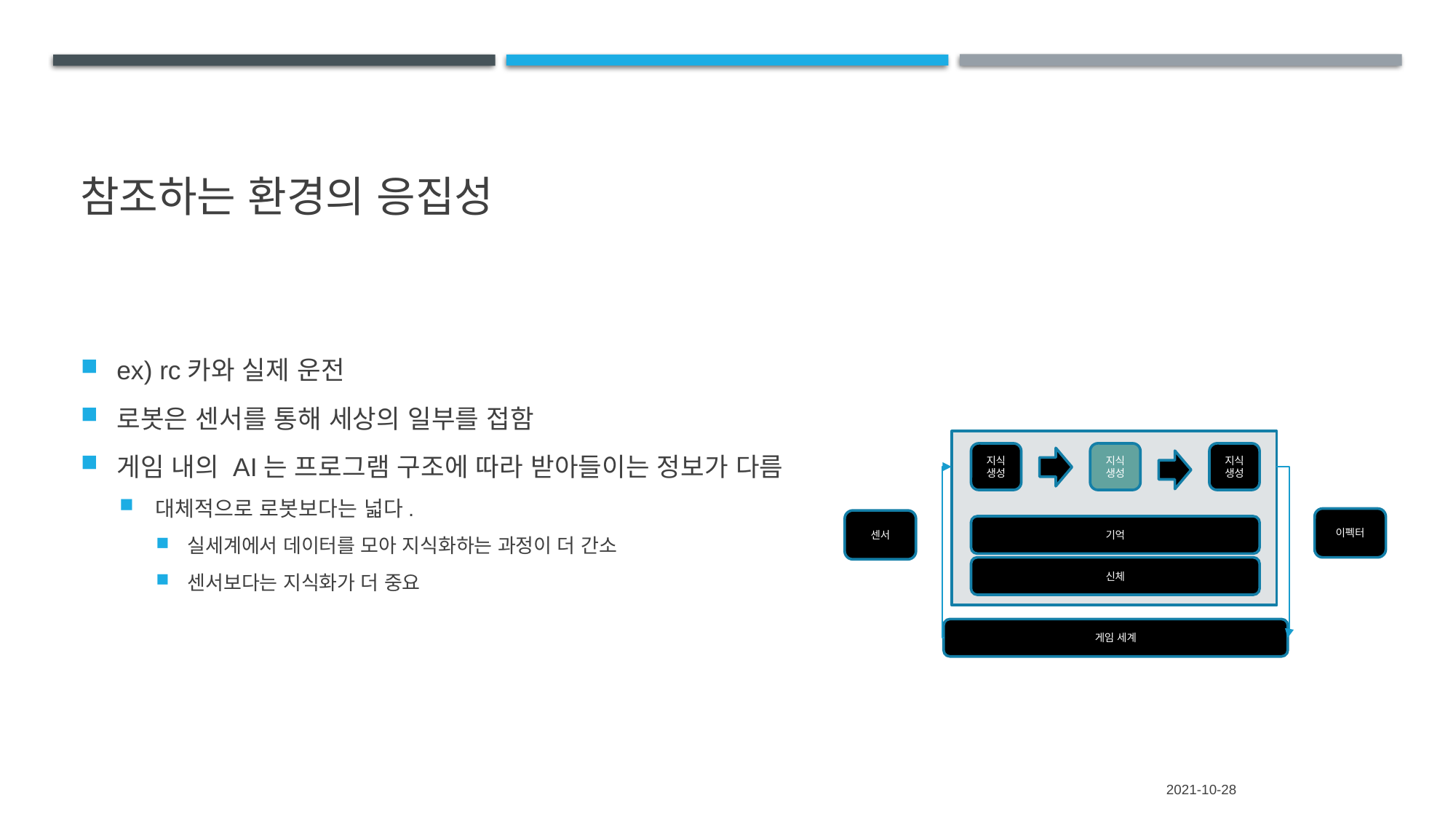

# 참조하는 환경의 응집성
ex) rc카와 실제 운전
로봇은 센서를 통해 세상의 일부를 접함
게임 내의 AI는 프로그램 구조에 따라 받아들이는 정보가 다름
대체적으로 로봇보다는 넓다.
실세계에서 데이터를 모아 지식화하는 과정이 더 간소
센서보다는 지식화가 더 중요

지식 생성
지식 생성
지식 생성

이펙터
센서
기억
신체
게임 세계
2021-10-28